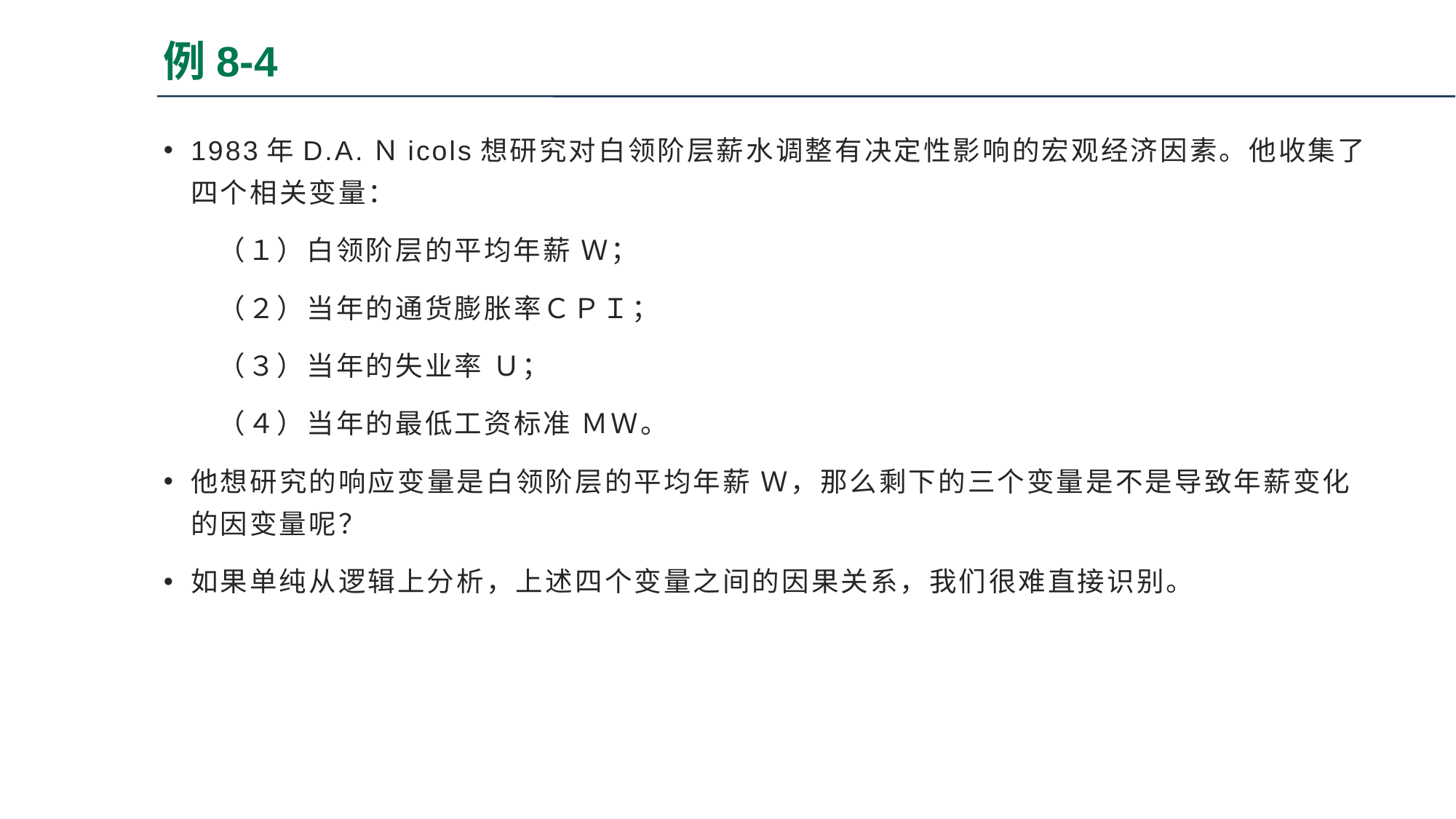

# 例8-4
1983年D.A.Ｎicols想研究对白领阶层薪水调整有决定性影响的宏观经济因素。他收集了四个相关变量：
（１）白领阶层的平均年薪 Ｗ；
（２）当年的通货膨胀率ＣＰＩ；
（３）当年的失业率 Ｕ；
（４）当年的最低工资标准 ＭＷ。
他想研究的响应变量是白领阶层的平均年薪 Ｗ，那么剩下的三个变量是不是导致年薪变化的因变量呢？
如果单纯从逻辑上分析，上述四个变量之间的因果关系，我们很难直接识别。